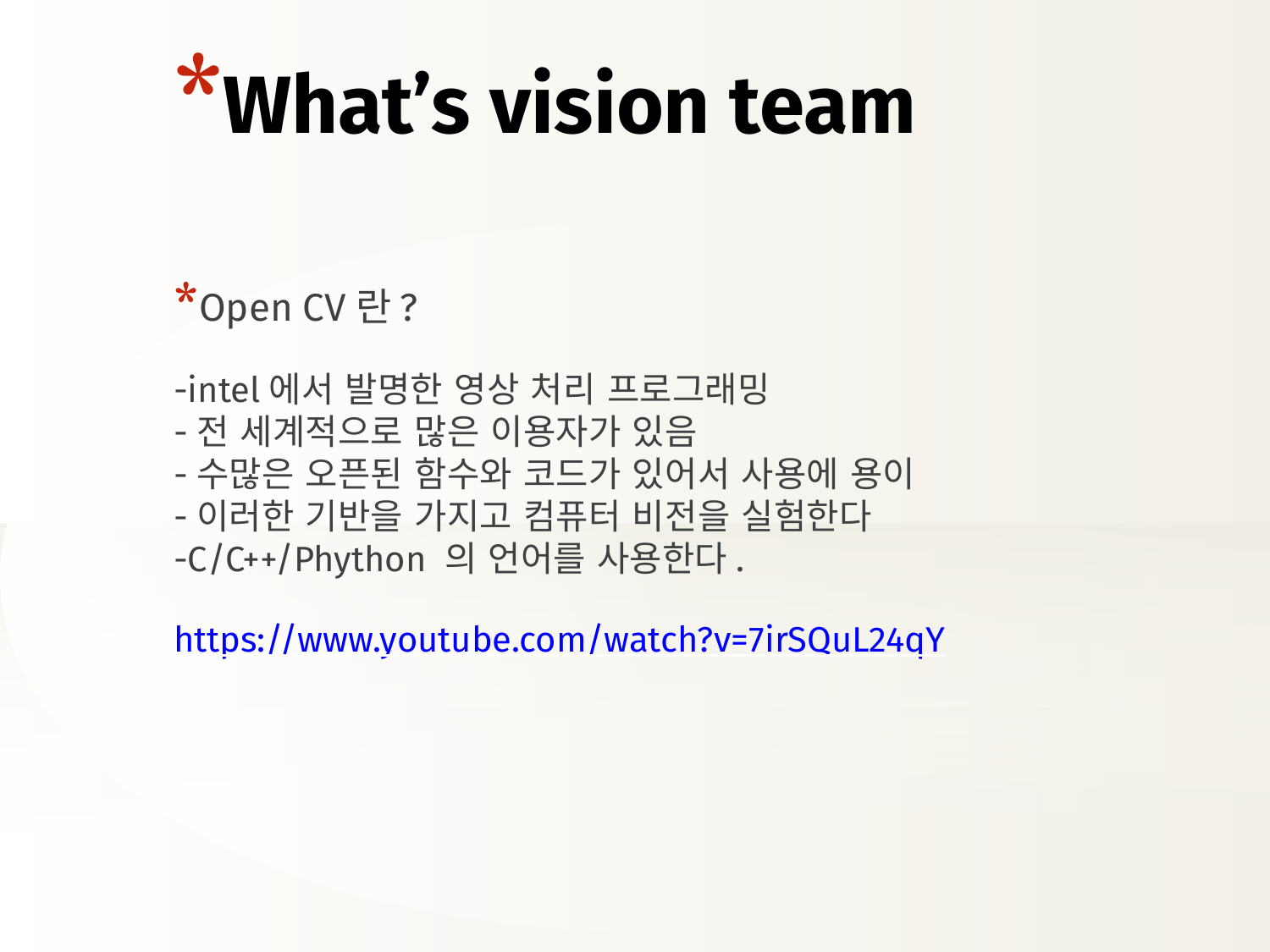

What’s vision team
Open CV란?

-intel에서 발명한 영상 처리 프로그래밍
-전 세계적으로 많은 이용자가 있음
-수많은 오픈된 함수와 코드가 있어서 사용에 용이
-이러한 기반을 가지고 컴퓨터 비전을 실험한다
-C/C++/Phython 의 언어를 사용한다.

https://www.youtube.com/watch?v=7irSQuL24qY